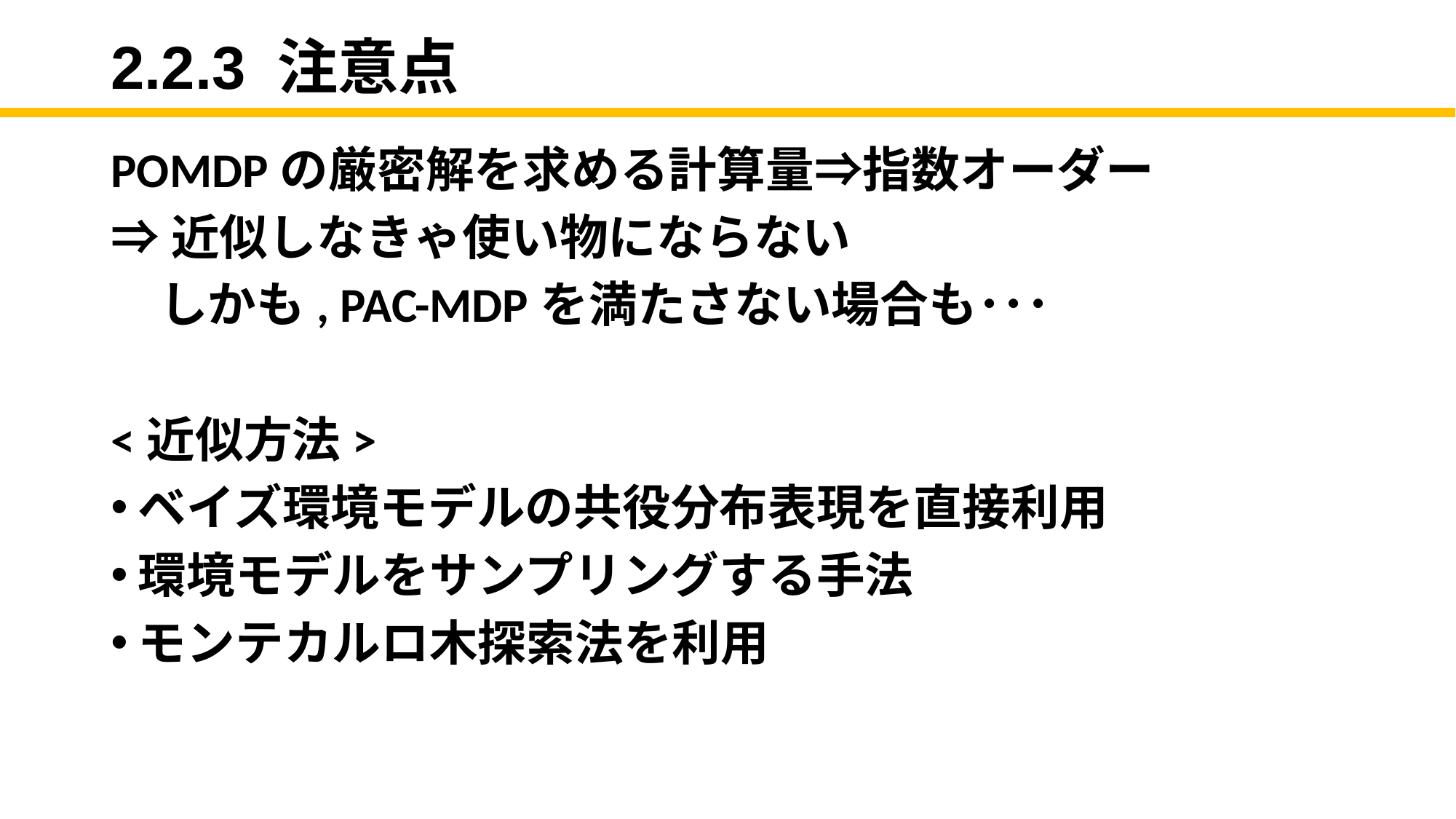

# 2.2.3 注意点
POMDPの厳密解を求める計算量⇒指数オーダー
⇒近似しなきゃ使い物にならない
　しかも, PAC-MDPを満たさない場合も･･･

<近似方法>
ベイズ環境モデルの共役分布表現を直接利用
環境モデルをサンプリングする手法
モンテカルロ木探索法を利用